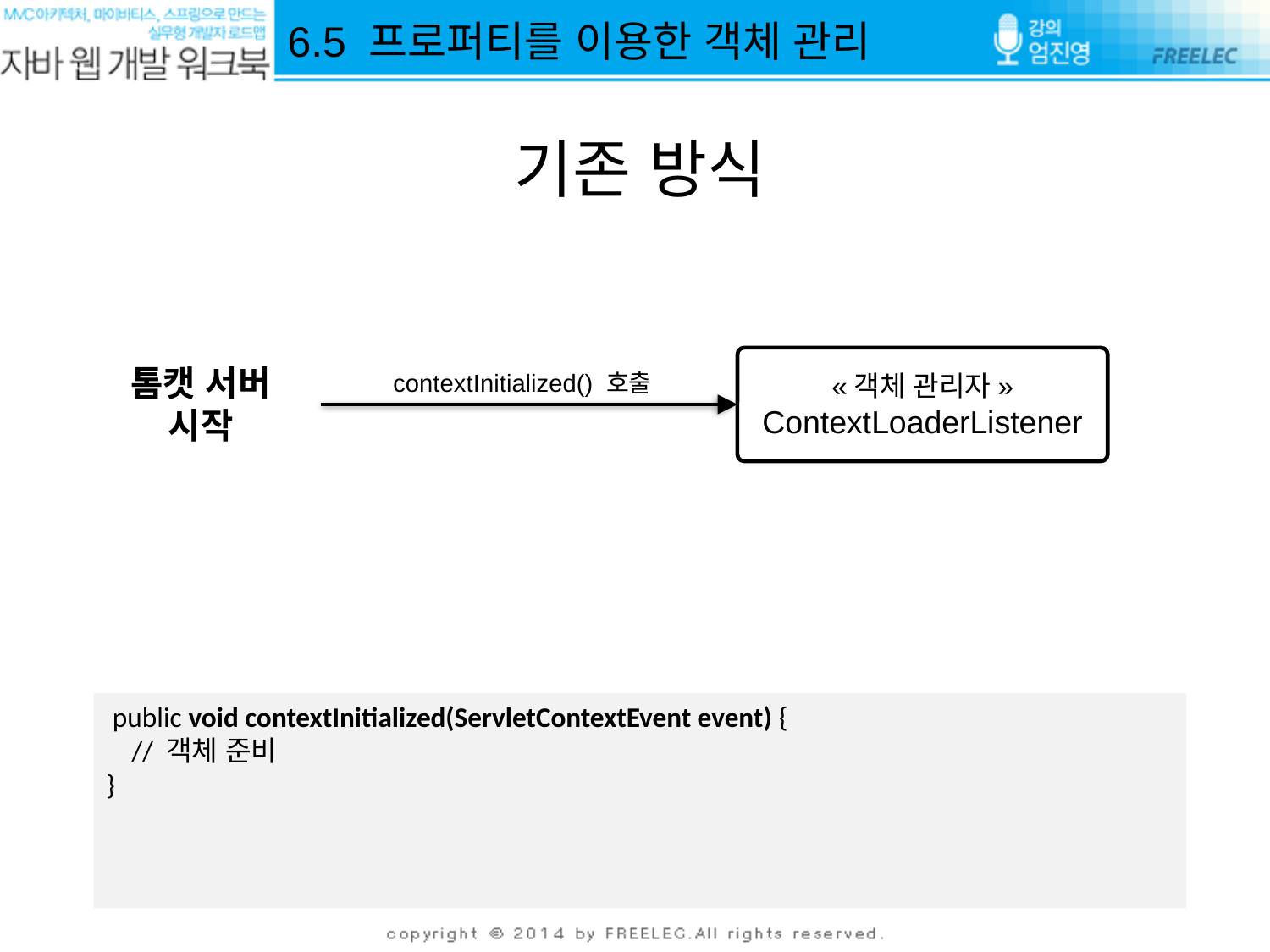

6.5 프로퍼티를 이용한 객체 관리
기존 방식
«객체 관리자»
ContextLoaderListener
톰캣 서버
시작
contextInitialized() 호출
 public void contextInitialized(ServletContextEvent event) {
    // 객체 준비
}